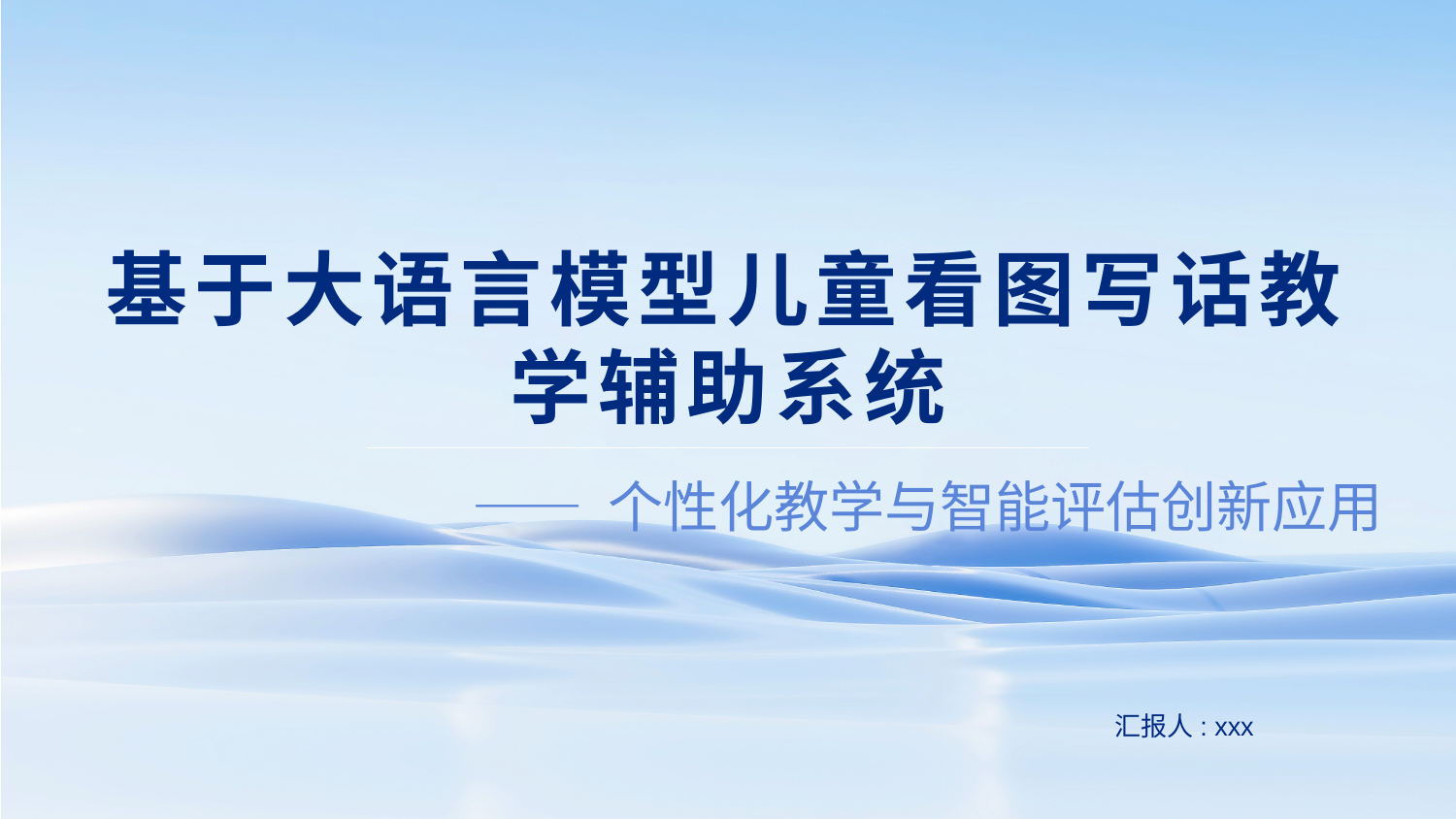

基于大语言模型儿童看图写话教学辅助系统

—— 个性化教学与智能评估创新应用
汇报人: xxx